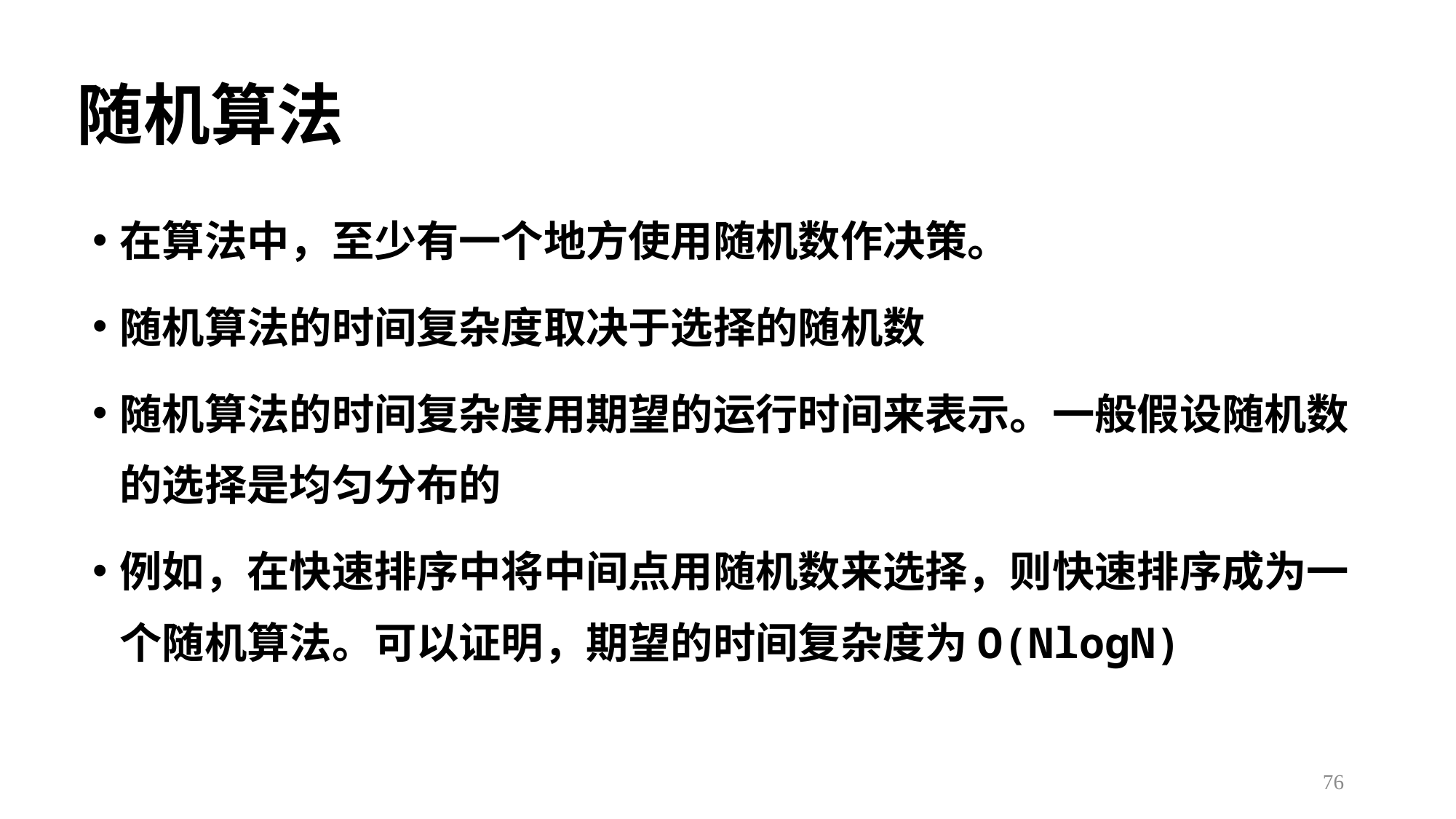

# 随机算法
在算法中，至少有一个地方使用随机数作决策。
随机算法的时间复杂度取决于选择的随机数
随机算法的时间复杂度用期望的运行时间来表示。一般假设随机数的选择是均匀分布的
例如，在快速排序中将中间点用随机数来选择，则快速排序成为一个随机算法。可以证明，期望的时间复杂度为O(NlogN)
76